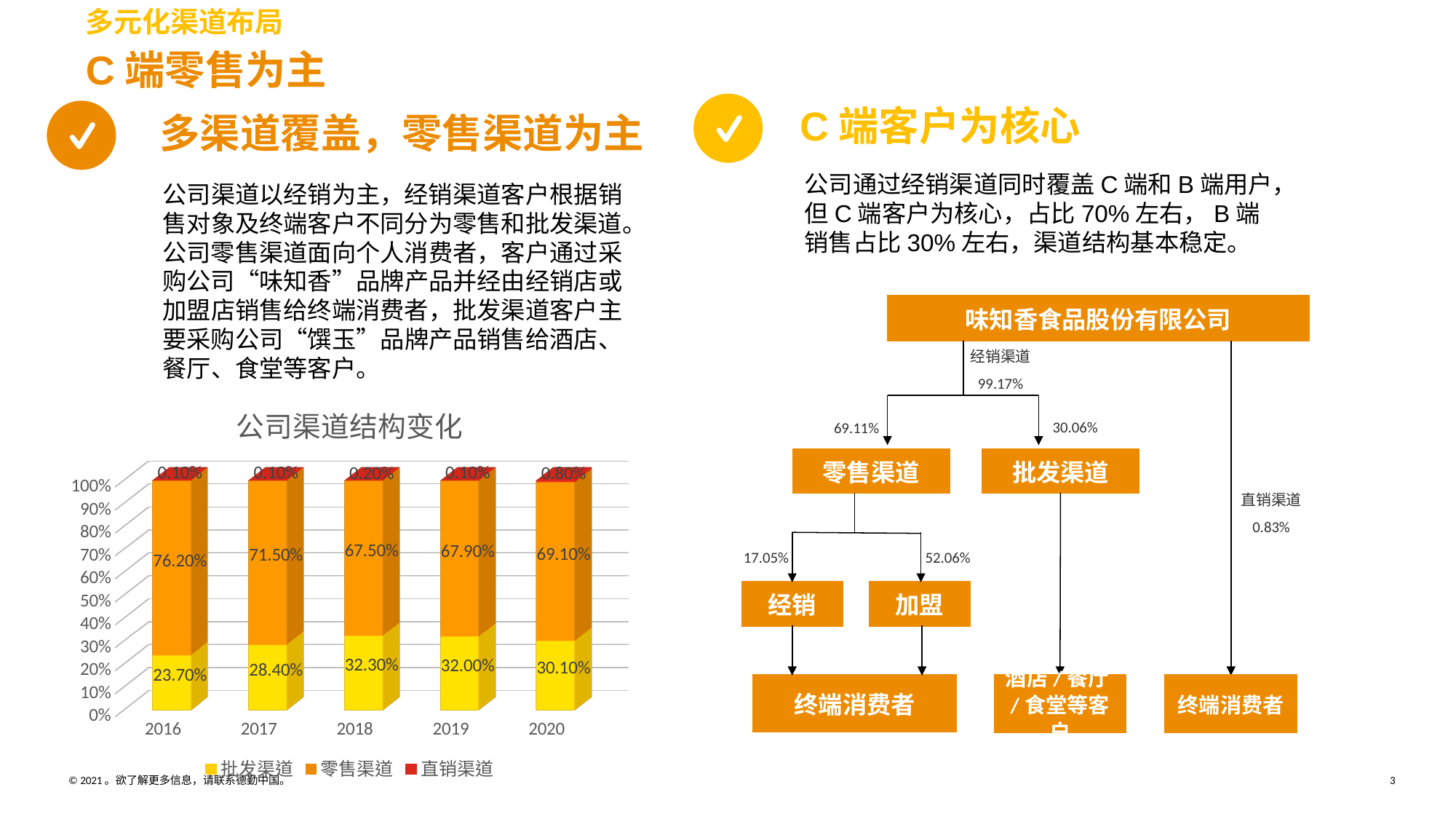

多元化渠道布局
# C端零售为主

C端客户为核心

多渠道覆盖，零售渠道为主
公司通过经销渠道同时覆盖C端和B端用户，但C端客户为核心，占比70%左右，B端销售占比30%左右，渠道结构基本稳定。
公司渠道以经销为主，经销渠道客户根据销售对象及终端客户不同分为零售和批发渠道。公司零售渠道面向个人消费者，客户通过采购公司“味知香”品牌产品并经由经销店或加盟店销售给终端消费者，批发渠道客户主要采购公司“馔玉”品牌产品销售给酒店、餐厅、食堂等客户。
味知香食品股份有限公司
经销渠道
99.17%

[unsupported chart]

30.06%
69.11%
批发渠道
零售渠道
直销渠道
0.83%
17.05%
52.06%
经销
加盟
终端消费者
酒店/餐厅/食堂等客户
终端消费者